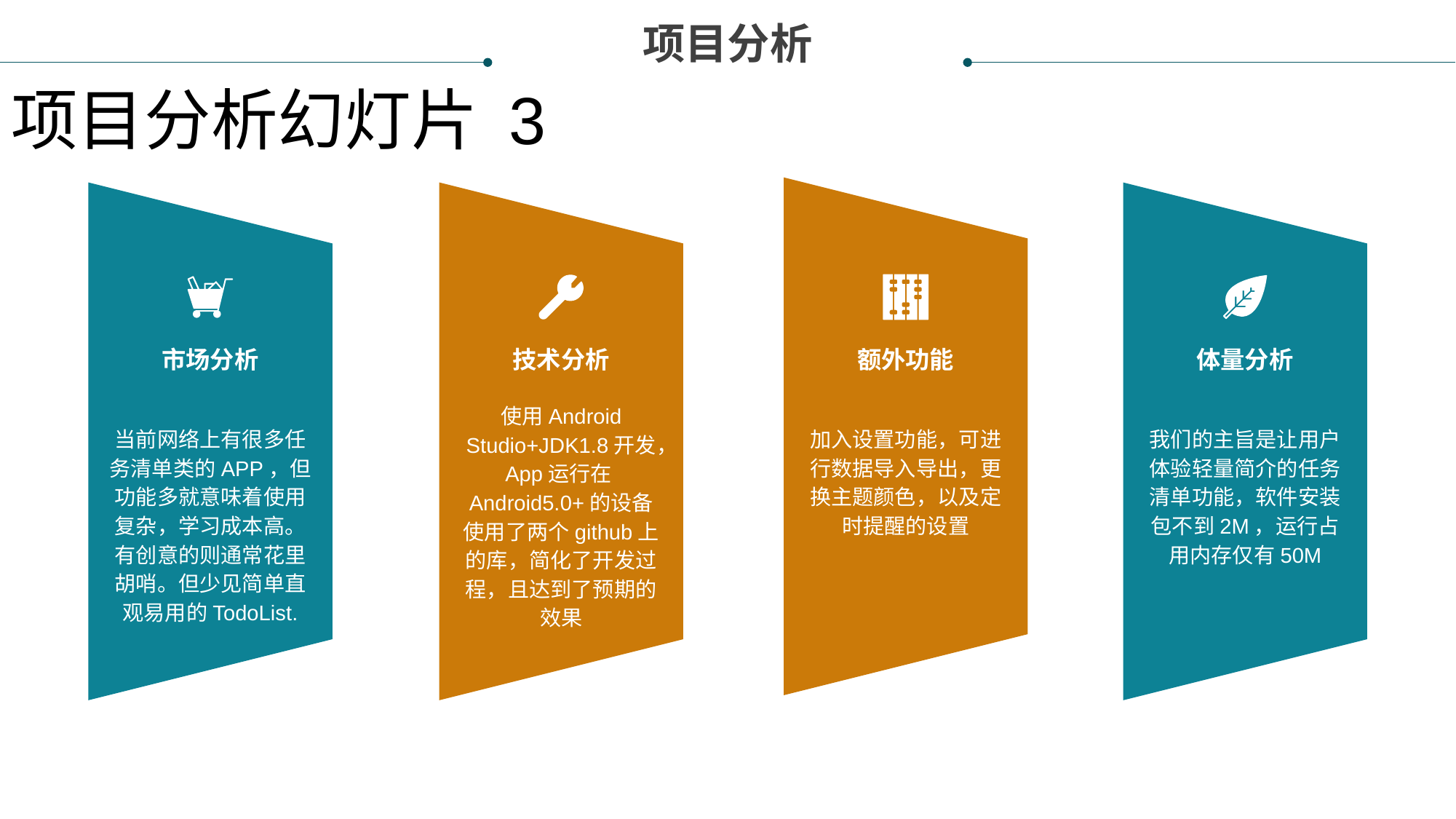

项目分析
项目分析幻灯片 3

市场分析
技术分析
额外功能
体量分析
使用Android Studio+JDK1.8开发，App运行在Android5.0+的设备
使用了两个github上的库，简化了开发过程，且达到了预期的效果
当前网络上有很多任务清单类的APP，但功能多就意味着使用复杂，学习成本高。有创意的则通常花里胡哨。但少见简单直观易用的TodoList.
加入设置功能，可进行数据导入导出，更换主题颜色，以及定时提醒的设置
我们的主旨是让用户体验轻量简介的任务清单功能，软件安装包不到2M，运行占用内存仅有50M